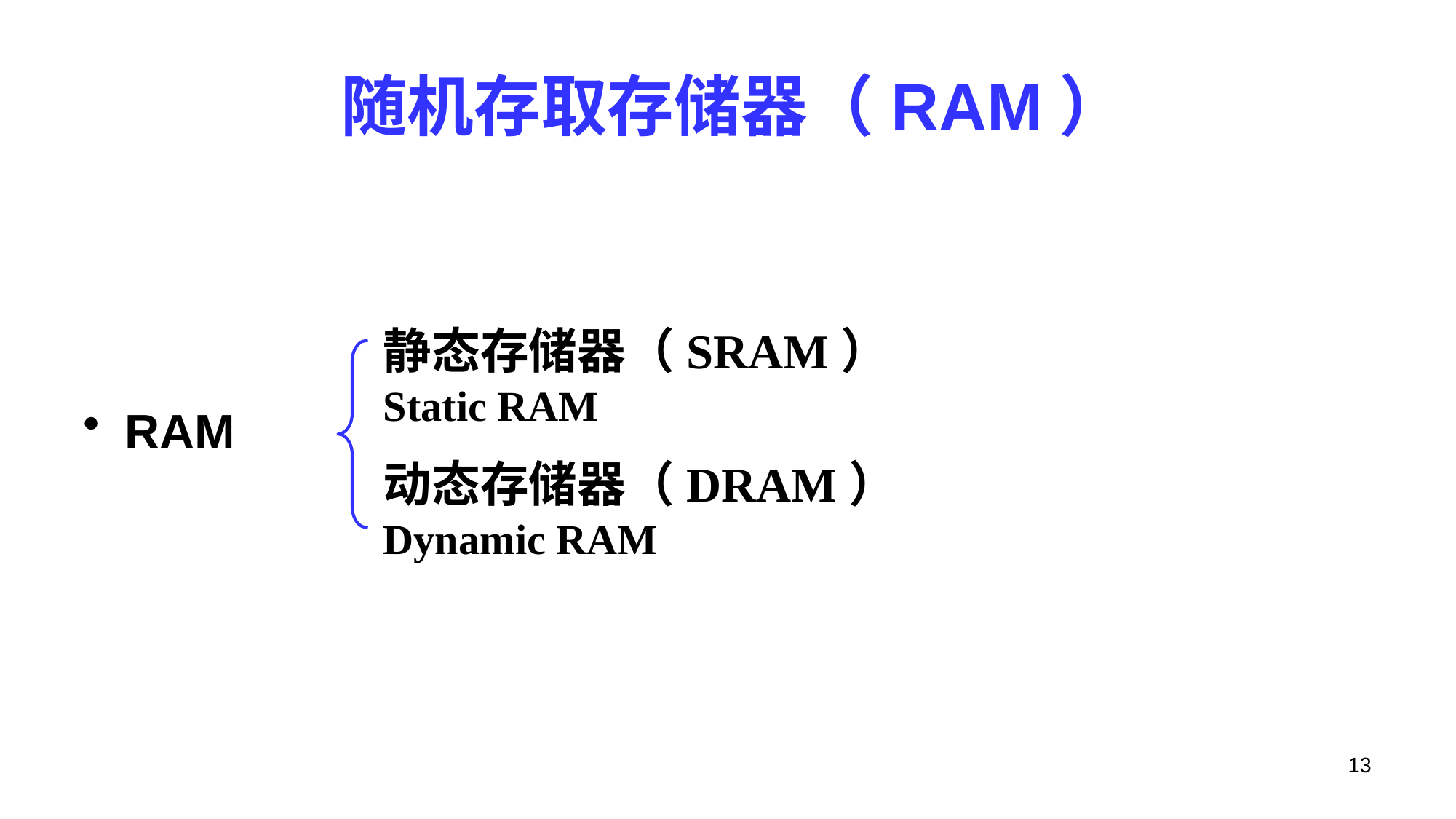

# 随机存取存储器（RAM）

RAM
静态存储器（SRAM）
Static RAM
动态存储器（DRAM）
Dynamic RAM

13